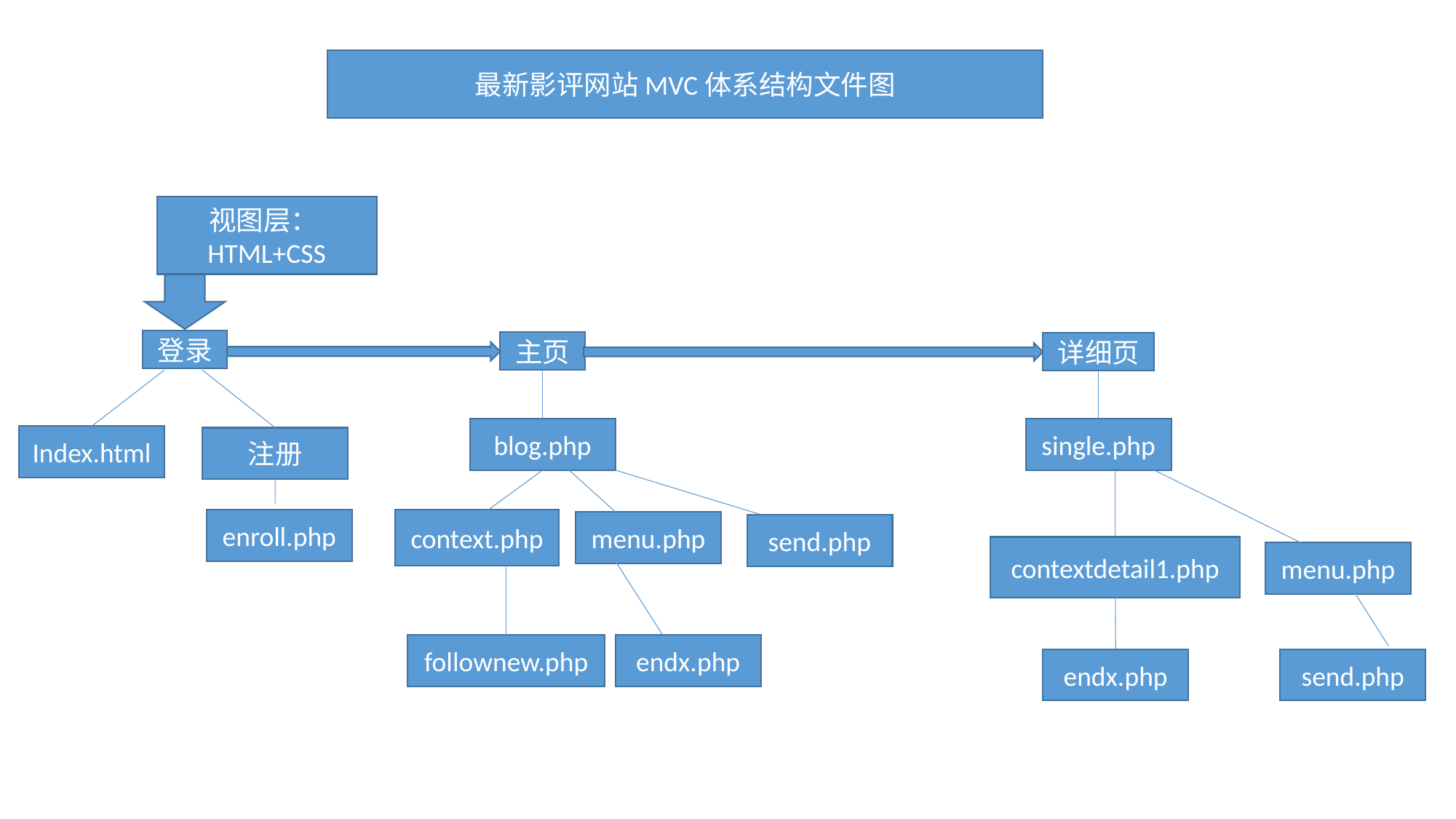

最新影评网站MVC体系结构文件图
视图层：HTML+CSS

登录
主页
详细页

blog.php
single.php
Index.html
注册
enroll.php
context.php
menu.php
send.php
contextdetail1.php
menu.php
follownew.php
endx.php
endx.php
send.php